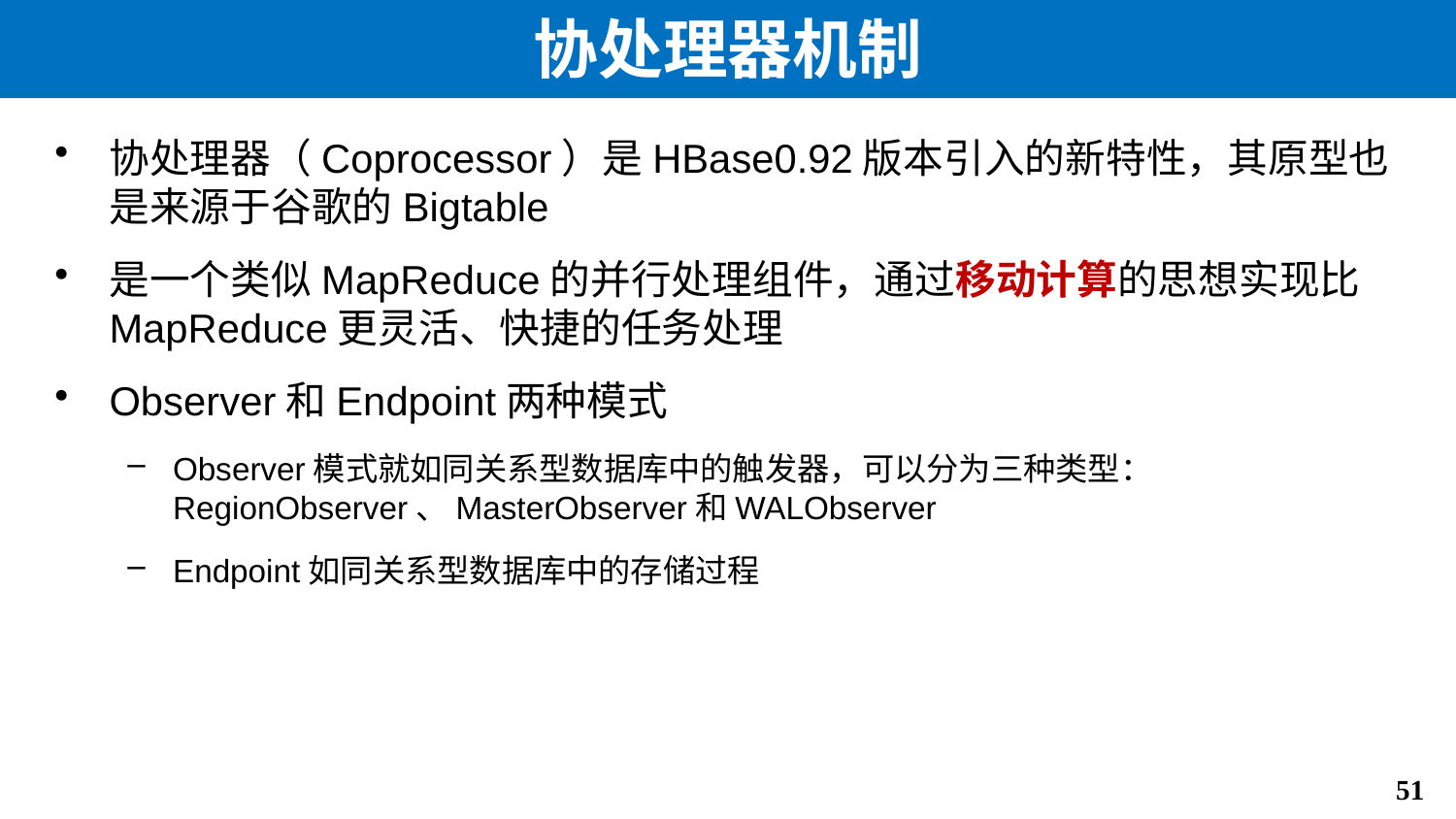

# 协处理器机制
协处理器（Coprocessor）是HBase0.92版本引入的新特性，其原型也是来源于谷歌的Bigtable
是一个类似MapReduce的并行处理组件，通过移动计算的思想实现比MapReduce更灵活、快捷的任务处理
Observer和Endpoint两种模式
Observer模式就如同关系型数据库中的触发器，可以分为三种类型：RegionObserver、MasterObserver和WALObserver
Endpoint如同关系型数据库中的存储过程